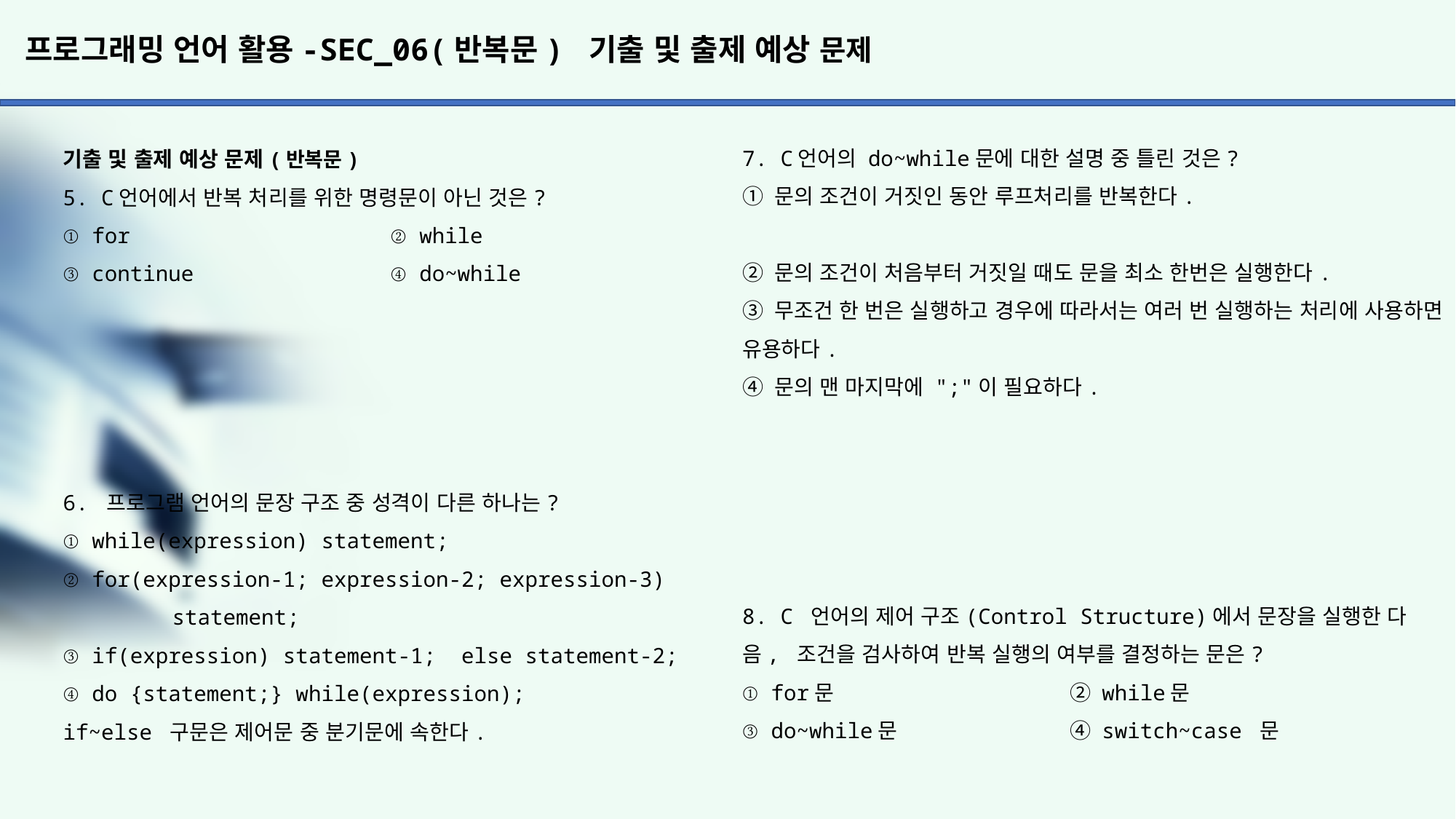

# 프로그래밍 언어 활용-SEC_06(반복문) 기출 및 출제 예상 문제
7. C언어의 do~while문에 대한 설명 중 틀린 것은?
① 문의 조건이 거짓인 동안 루프처리를 반복한다.
② 문의 조건이 처음부터 거짓일 때도 문을 최소 한번은 실행한다.
③ 무조건 한 번은 실행하고 경우에 따라서는 여러 번 실행하는 처리에 사용하면 유용하다.
④ 문의 맨 마지막에 ";"이 필요하다.

8. C 언어의 제어 구조(Control Structure)에서 문장을 실행한 다음, 조건을 검사하여 반복 실행의 여부를 결정하는 문은?
① for문 			② while문
③ do~while문 		④ switch~case 문
기출 및 출제 예상 문제(반복문)
5. C언어에서 반복 처리를 위한 명령문이 아닌 것은?
① for			② while
③ continue		④ do~while

6. 프로그램 언어의 문장 구조 중 성격이 다른 하나는?
① while(expression) statement;
② for(expression-1; expression-2; expression-3)
   	statement;
③ if(expression) statement-1;  else statement-2;
④ do {statement;} while(expression);
if~else 구문은 제어문 중 분기문에 속한다.